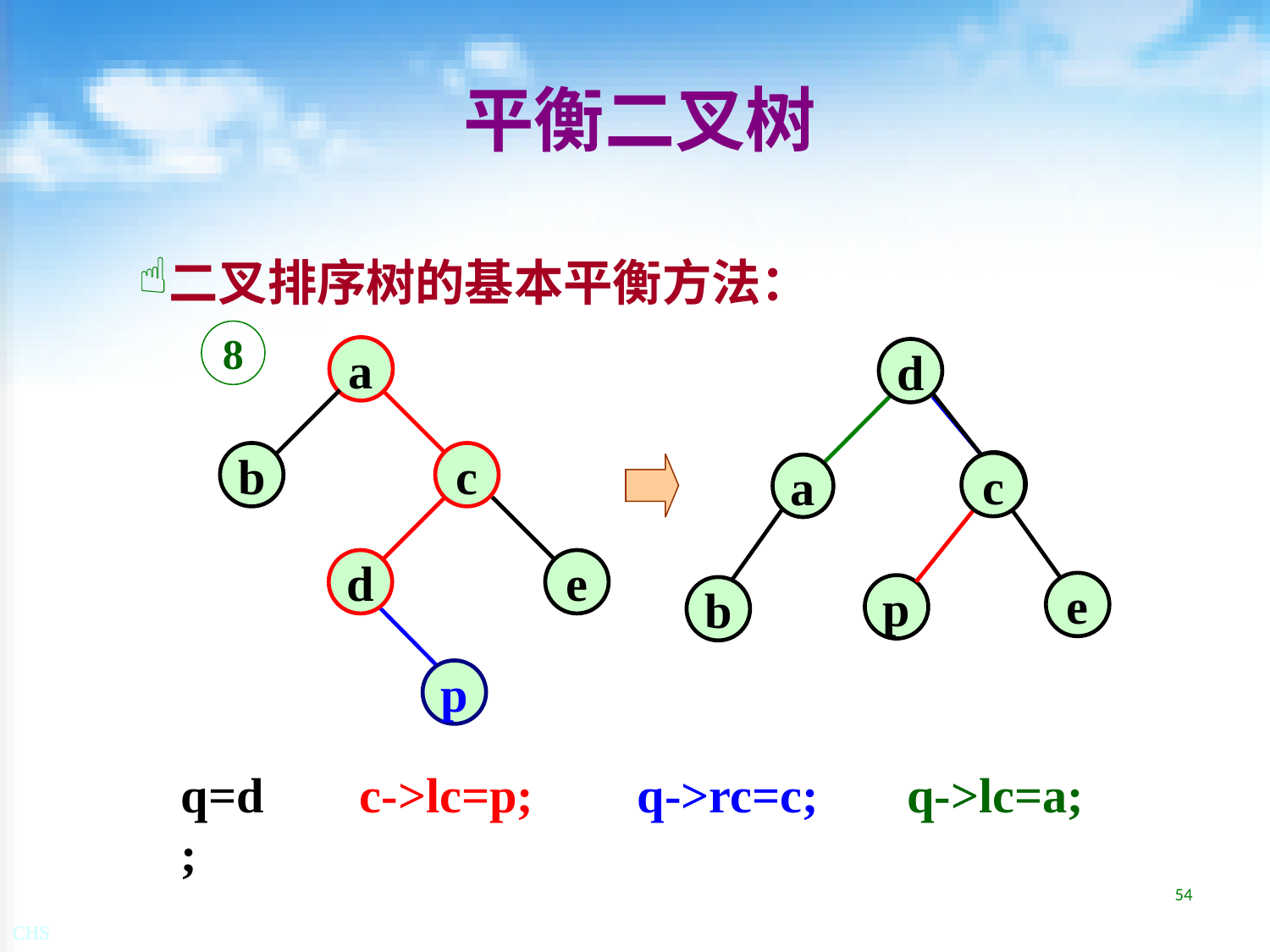

# 平衡二叉树
二叉排序树的基本平衡方法：
8
a

b
c

d
e

p
d

p
c

e

a

b

p
q=d;
c->lc=p;
q->rc=c;
q->lc=a;
54